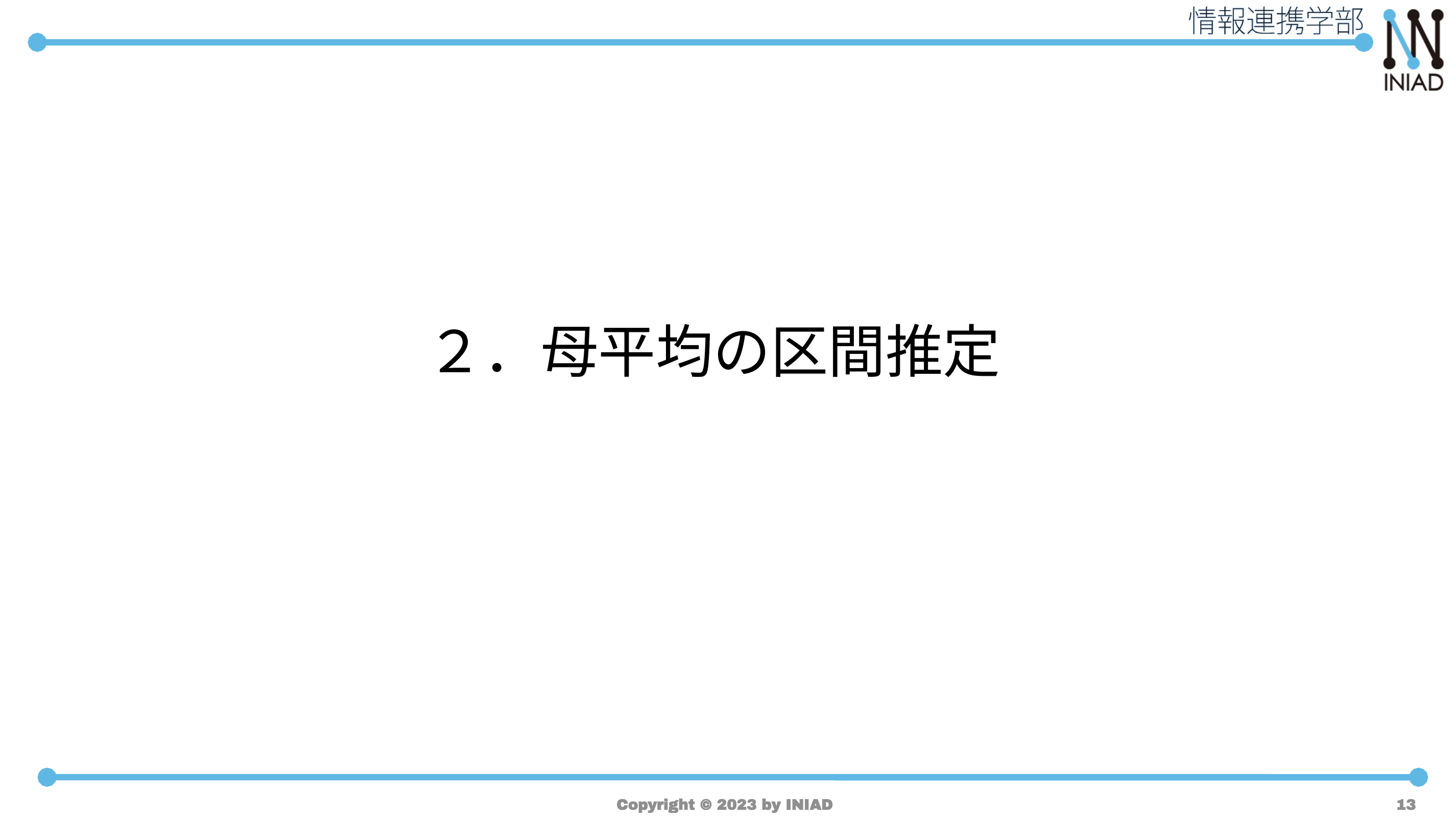

# ２．母平均の区間推定
Copyright © 2023 by INIAD
13